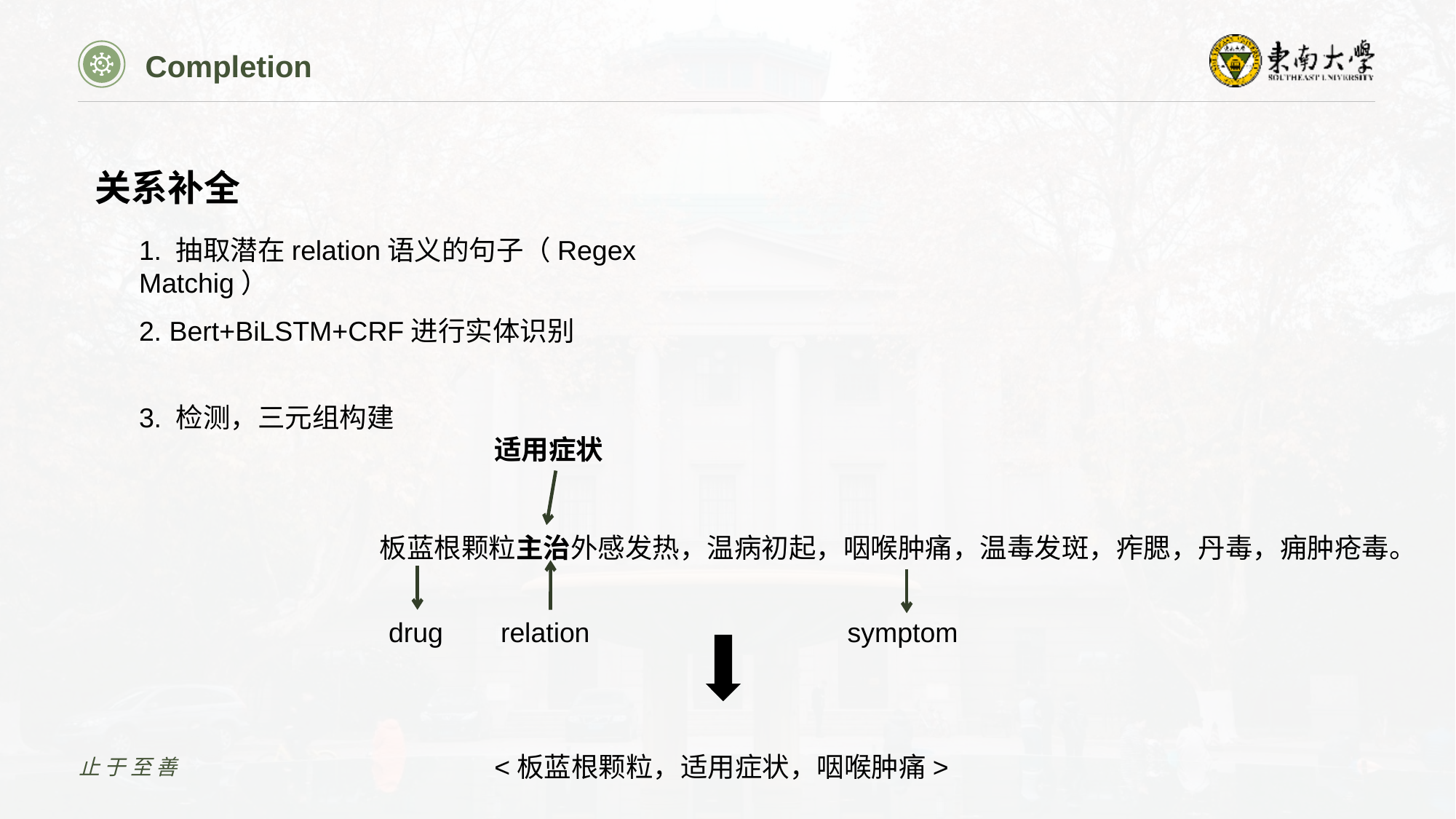

Completion
关系补全
1. 抽取潜在relation语义的句子（Regex Matchig）
2. Bert+BiLSTM+CRF进行实体识别
3. 检测，三元组构建
适用症状
板蓝根颗粒主治外感发热，温病初起，咽喉肿痛，温毒发斑，痄腮，丹毒，痈肿疮毒。
drug
relation
symptom

<板蓝根颗粒，适用症状，咽喉肿痛>
止于至善
19